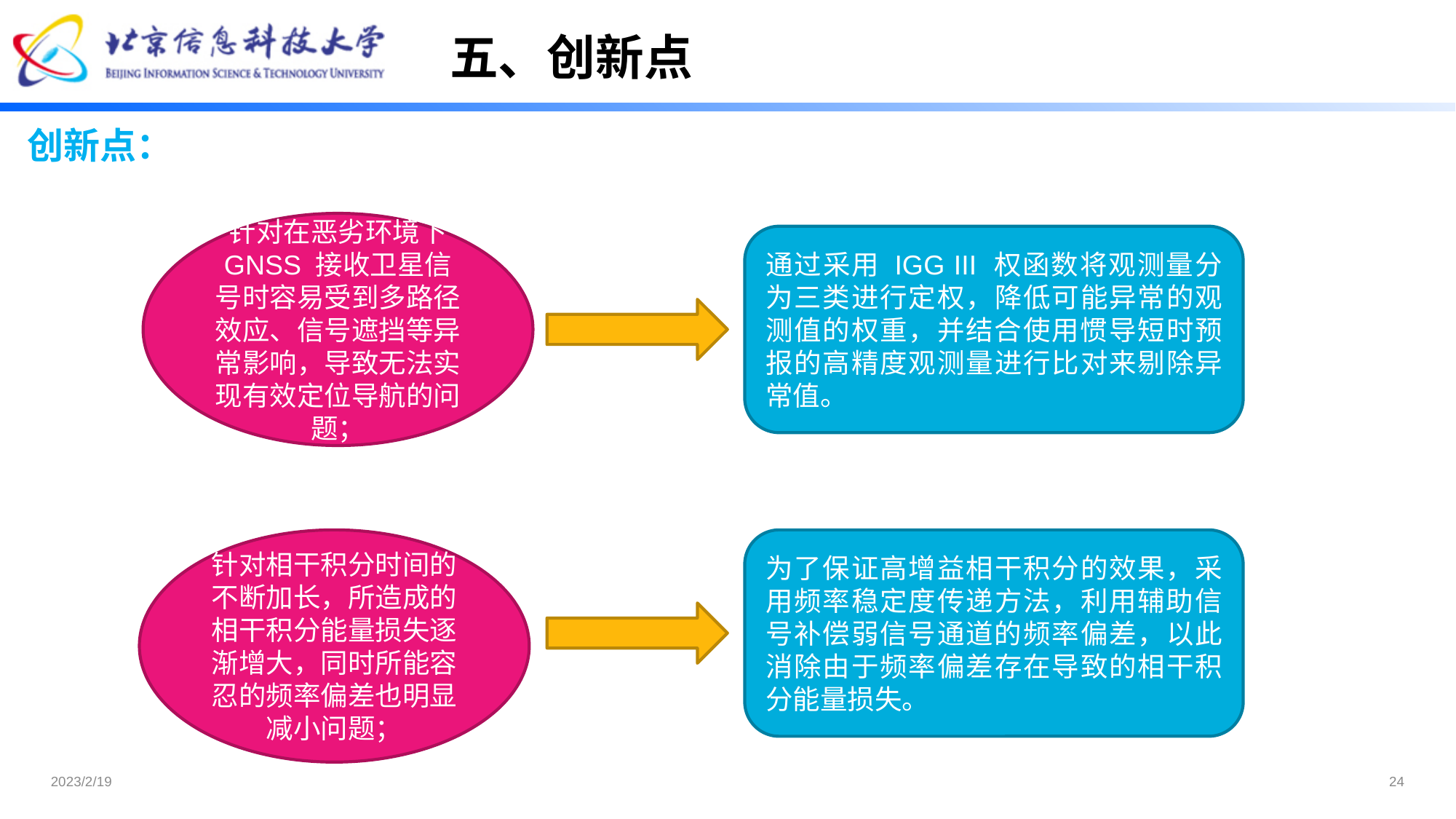

五、创新点
创新点：
针对在恶劣环境下 GNSS 接收卫星信号时容易受到多路径效应、信号遮挡等异常影响，导致无法实现有效定位导航的问题；
通过采用 IGG III 权函数将观测量分为三类进行定权，降低可能异常的观测值的权重，并结合使用惯导短时预报的高精度观测量进行比对来剔除异常值。

针对相干积分时间的不断加长，所造成的相干积分能量损失逐渐增大，同时所能容忍的频率偏差也明显减小问题；
为了保证高增益相干积分的效果，采用频率稳定度传递方法，利用辅助信号补偿弱信号通道的频率偏差，以此消除由于频率偏差存在导致的相干积分能量损失。

2023/2/19
24